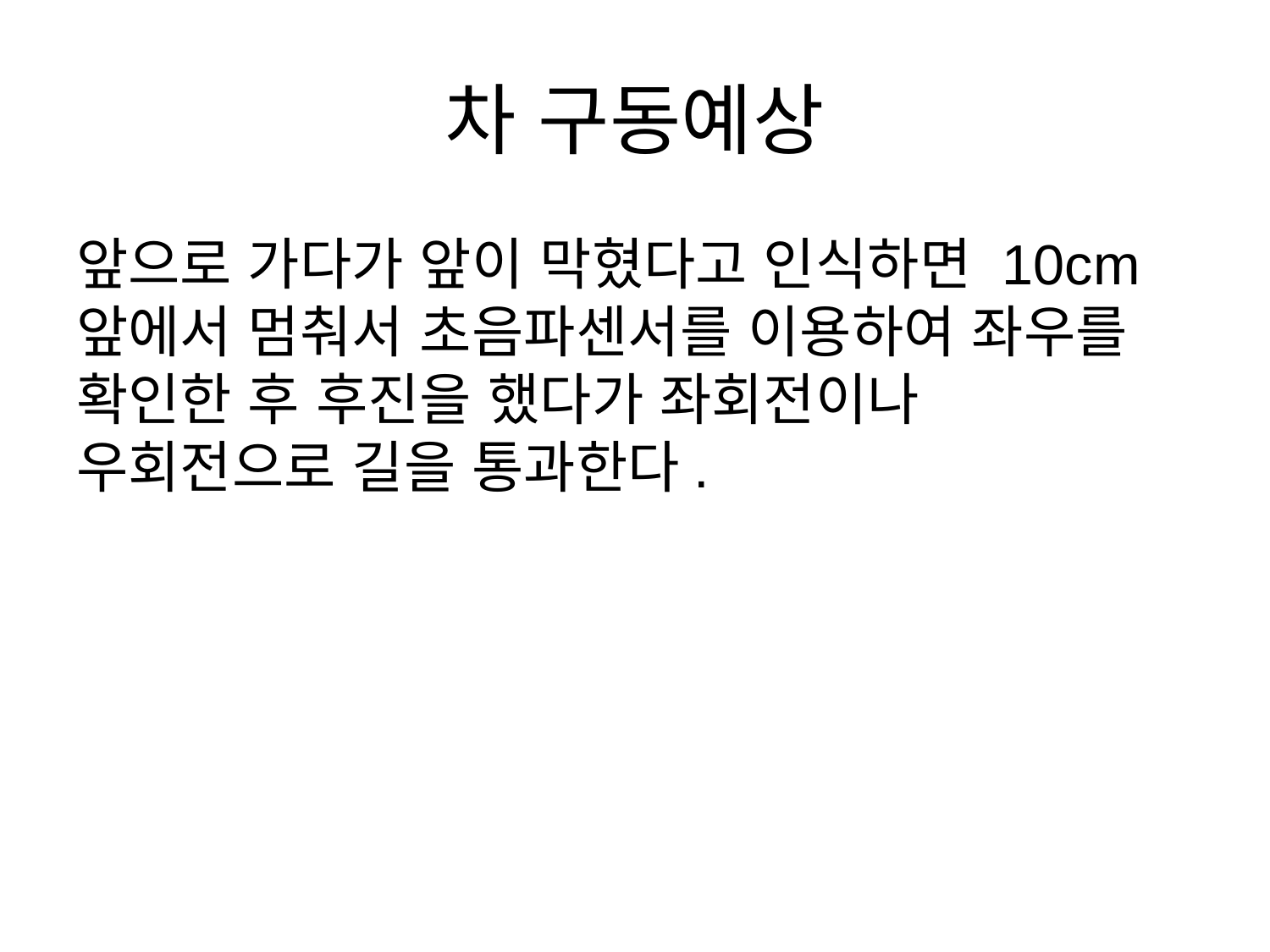

# 차 구동예상
앞으로 가다가 앞이 막혔다고 인식하면 10cm 앞에서 멈춰서 초음파센서를 이용하여 좌우를 확인한 후 후진을 했다가 좌회전이나 우회전으로 길을 통과한다.